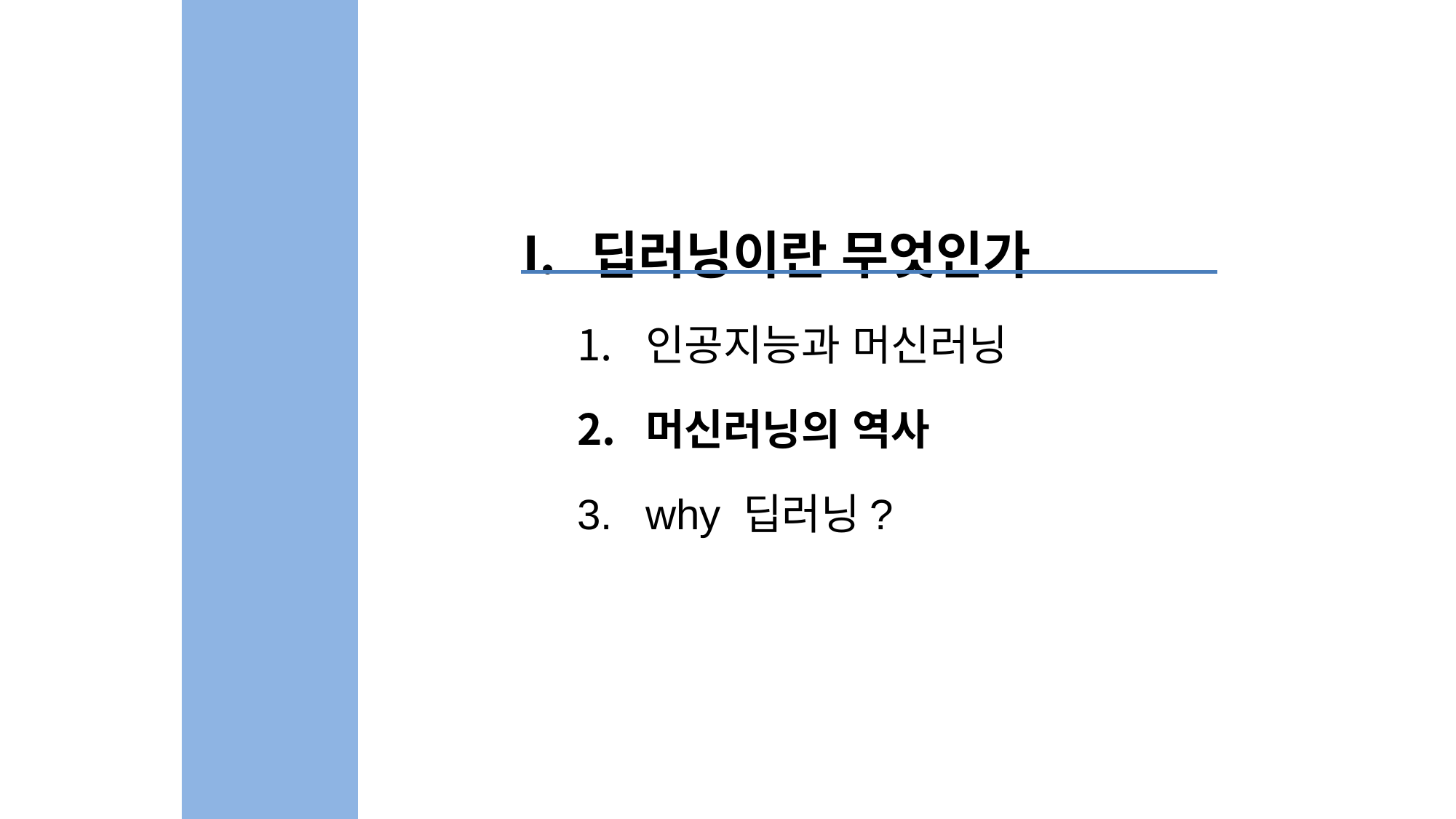

딥러닝이란 무엇인가
인공지능과 머신러닝
머신러닝의 역사
why 딥러닝?